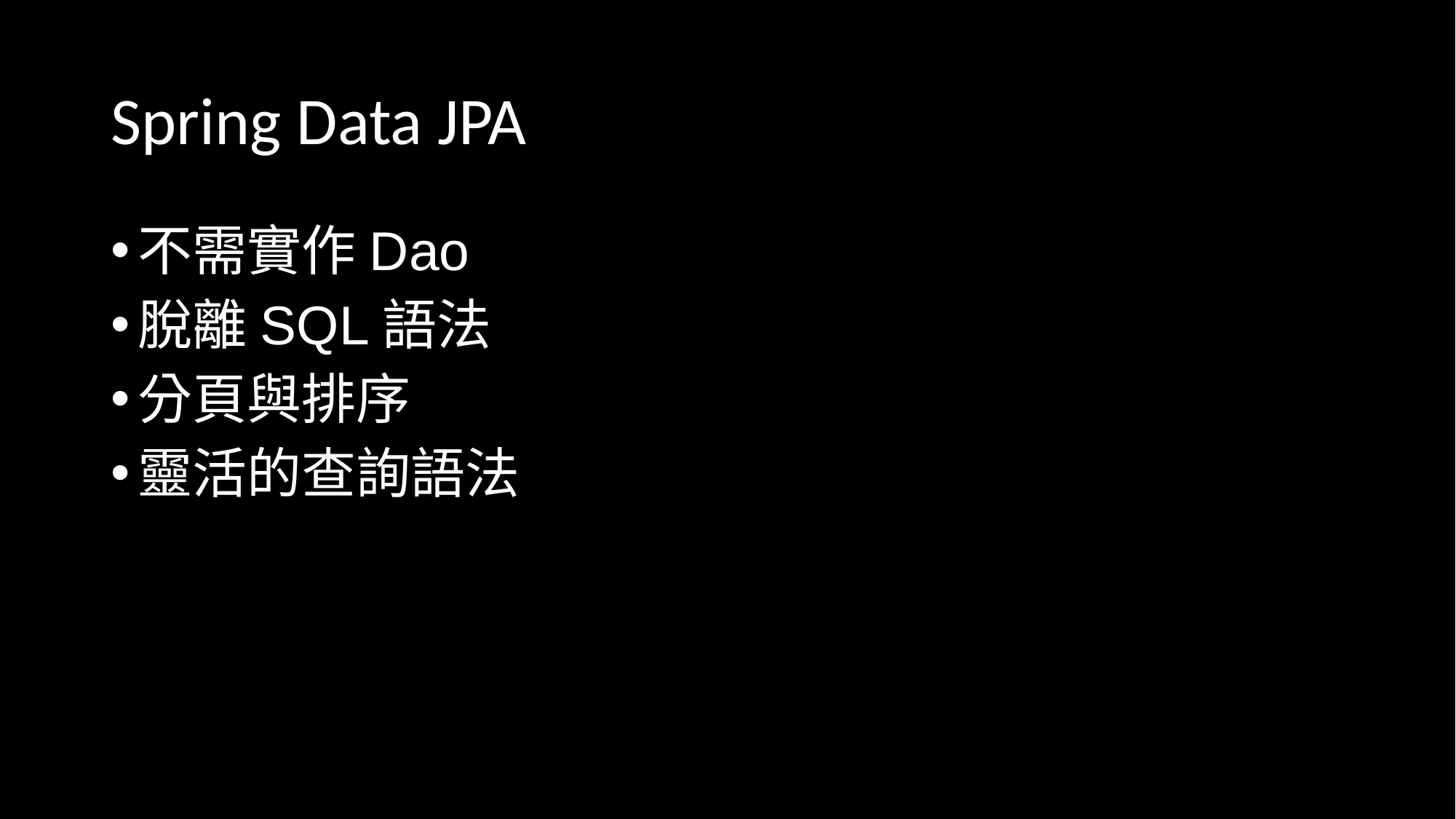

# Spring Data JPA
不需實作Dao
脫離SQL語法
分頁與排序
靈活的查詢語法